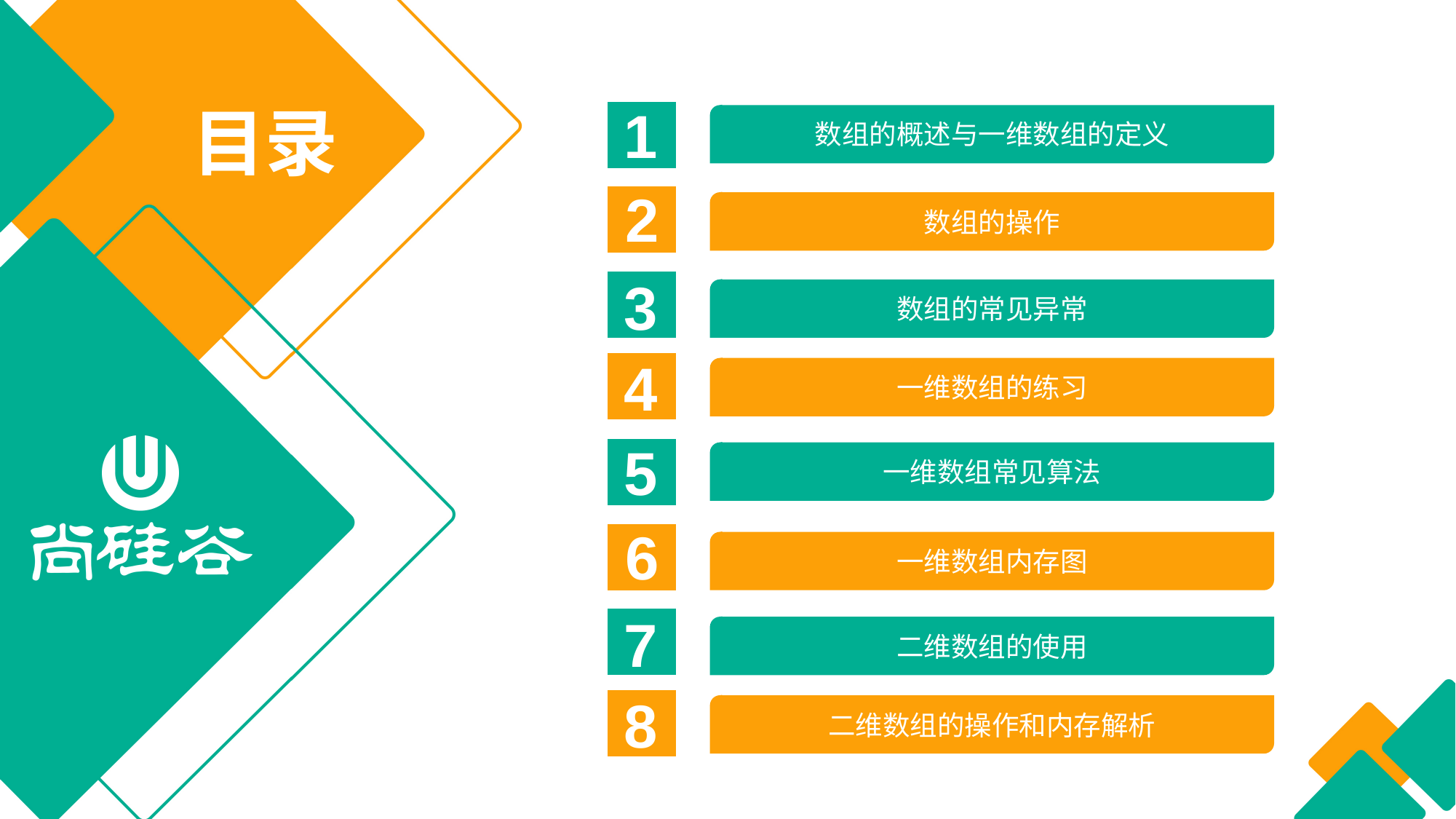

目录
1

数组的概述与一维数组的定义
2

数组的操作
3

数组的常见异常
4

一维数组的练习
5

一维数组常见算法
6

一维数组内存图
7

二维数组的使用
8

二维数组的操作和内存解析